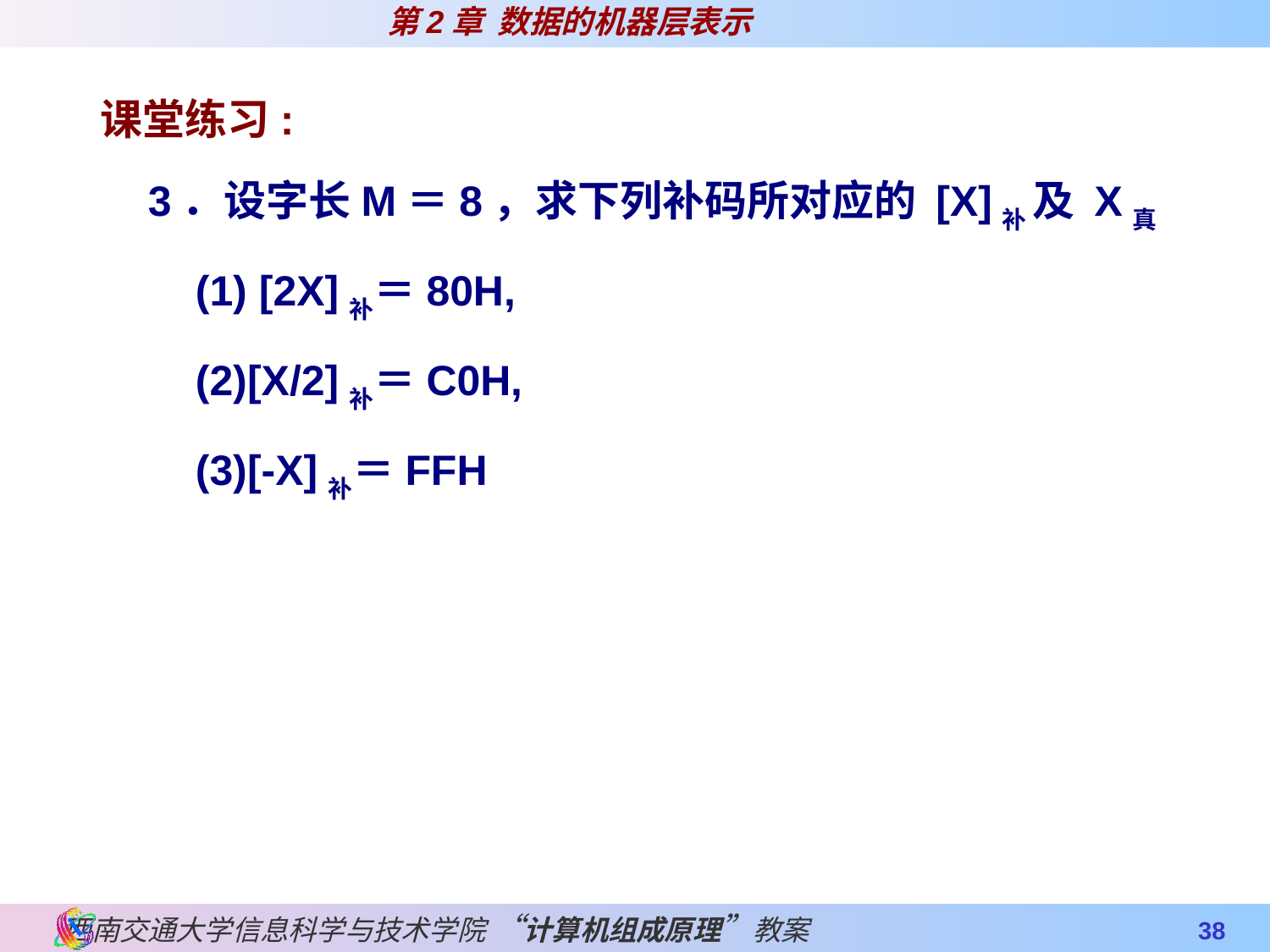

课堂练习:
    3．设字长M＝8，求下列补码所对应的 [X]补 及 X真
        (1) [2X]补＝80H,
        (2)[X/2]补＝C0H,
        (3)[-X]补＝FFH